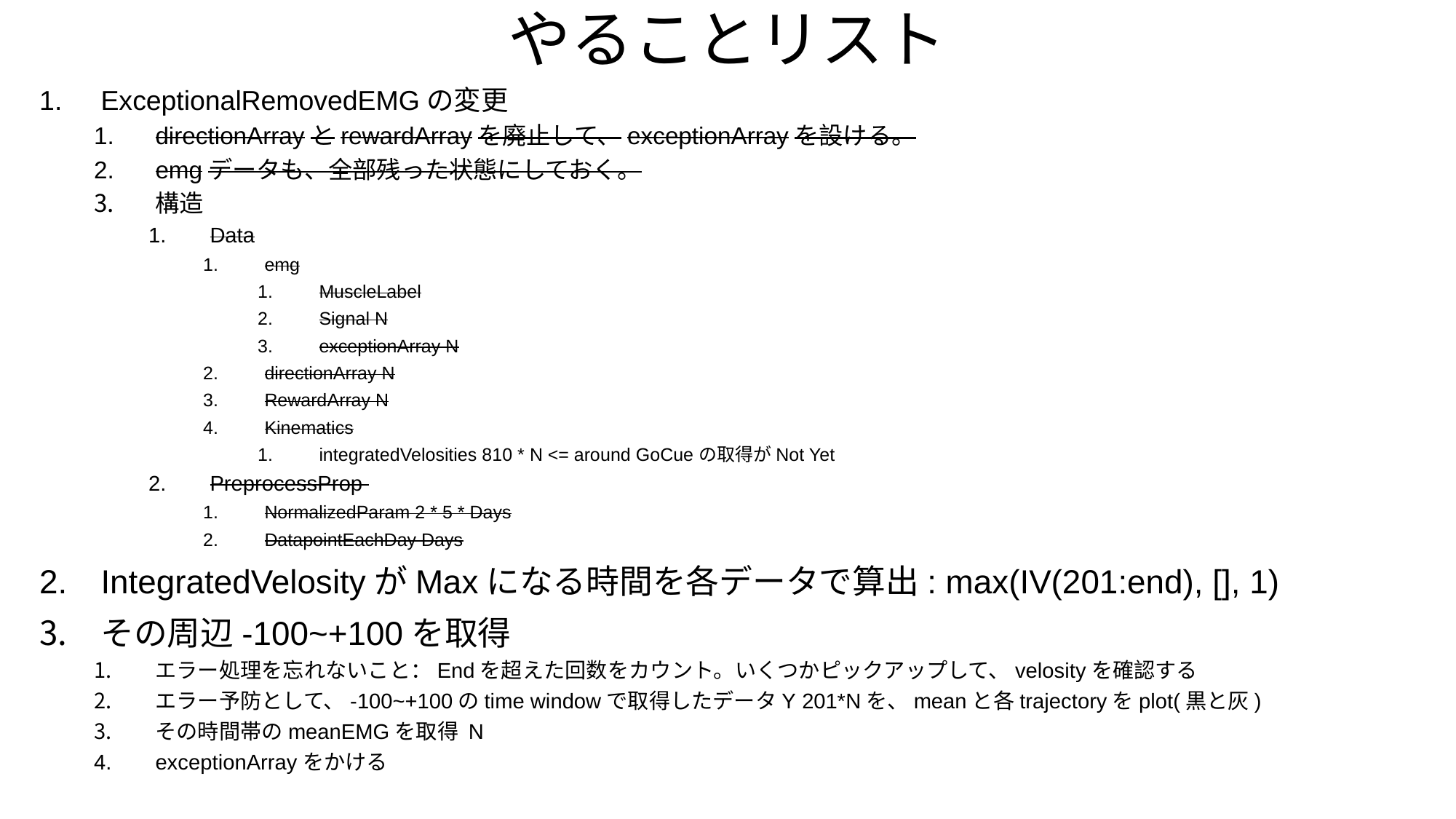

# やることリスト
ExceptionalRemovedEMGの変更
directionArrayとrewardArrayを廃止して、exceptionArrayを設ける。
emgデータも、全部残った状態にしておく。
構造
Data
emg
MuscleLabel
Signal N
exceptionArray N
directionArray N
RewardArray N
Kinematics
integratedVelosities 810 * N <= around GoCueの取得がNot Yet
PreprocessProp
NormalizedParam 2 * 5 * Days
DatapointEachDay Days
IntegratedVelosityがMaxになる時間を各データで算出: max(IV(201:end), [], 1)
その周辺-100~+100を取得
エラー処理を忘れないこと：Endを超えた回数をカウント。いくつかピックアップして、velosityを確認する
エラー予防として、-100~+100のtime windowで取得したデータY 201*Nを、meanと各trajectoryをplot(黒と灰)
その時間帯のmeanEMGを取得 N
exceptionArrayをかける